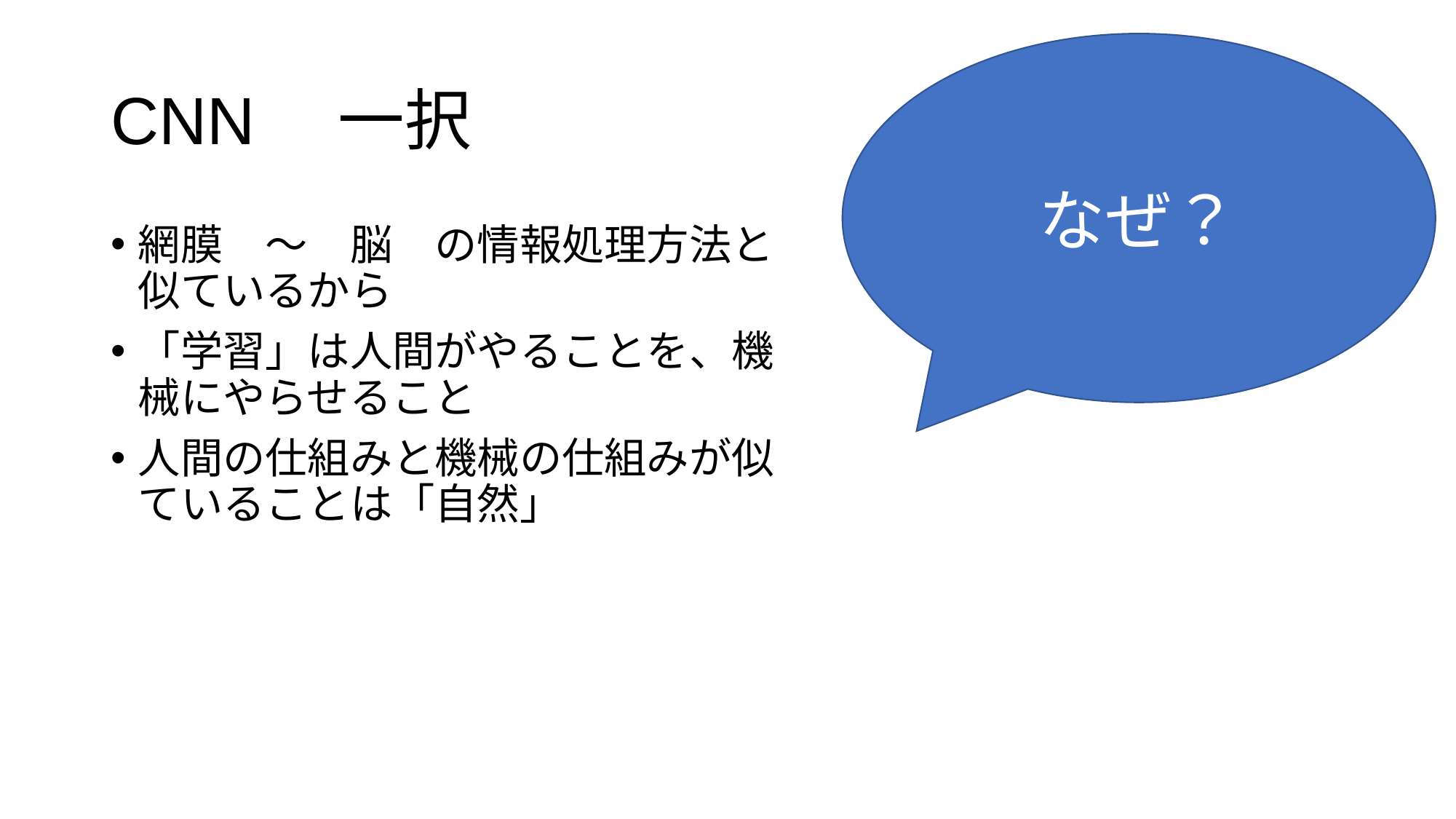

なぜ？
# CNN　一択
網膜　～　脳　の情報処理方法と似ているから
「学習」は人間がやることを、機械にやらせること
人間の仕組みと機械の仕組みが似ていることは「自然」